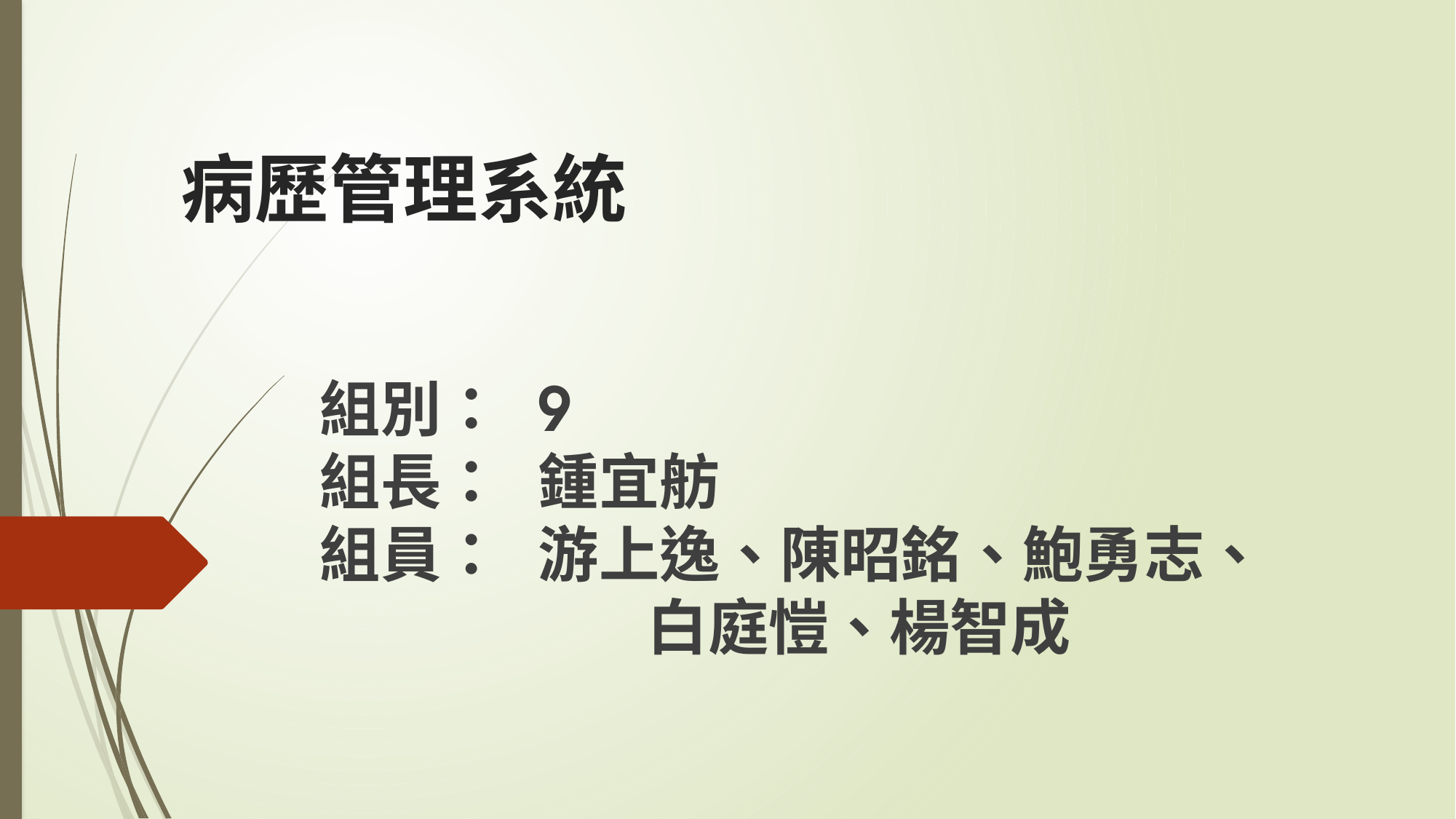

# 病歷管理系統
組別：	9
組長：	鍾宜舫
組員：	游上逸、陳昭銘、鮑勇志、
			白庭愷、楊智成